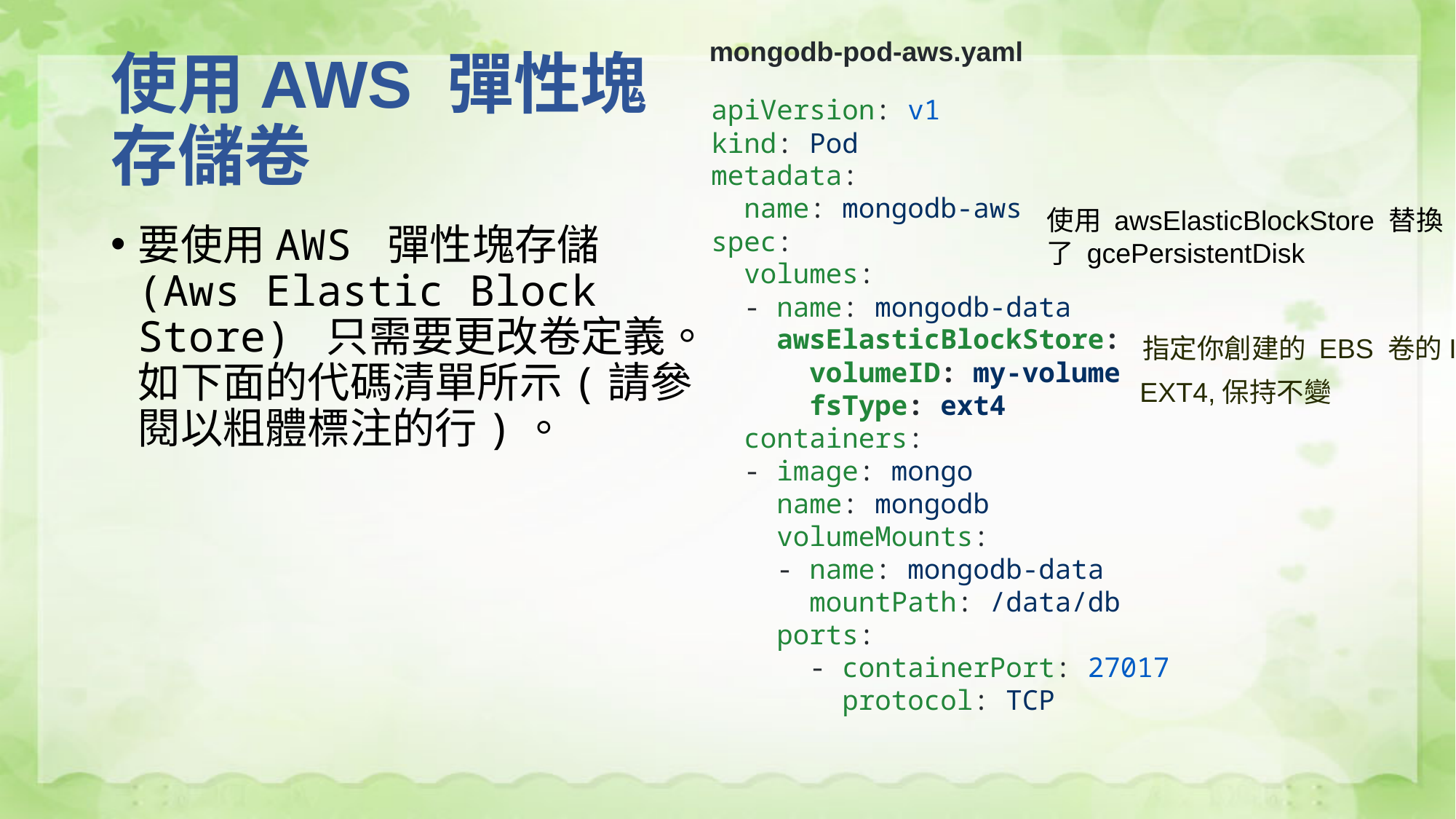

mongodb-pod-aws.yaml
# 使用AWS 彈性塊存儲卷
apiVersion: v1
kind: Pod
metadata:
  name: mongodb-aws
spec:
  volumes:
  - name: mongodb-data
    awsElasticBlockStore:
      volumeID: my-volume
      fsType: ext4
  containers:
  - image: mongo
    name: mongodb
    volumeMounts:
    - name: mongodb-data
      mountPath: /data/db
    ports:
      - containerPort: 27017
        protocol: TCP
使用 awsElasticBlockStore 替換了 gcePersistentDisk
要使用AWS 彈性塊存儲(Aws Elastic Block Store) 只需要更改卷定義。如下面的代碼清單所示(請參閱以粗體標注的行)。
指定你創建的 EBS 卷的ID
EXT4,保持不變